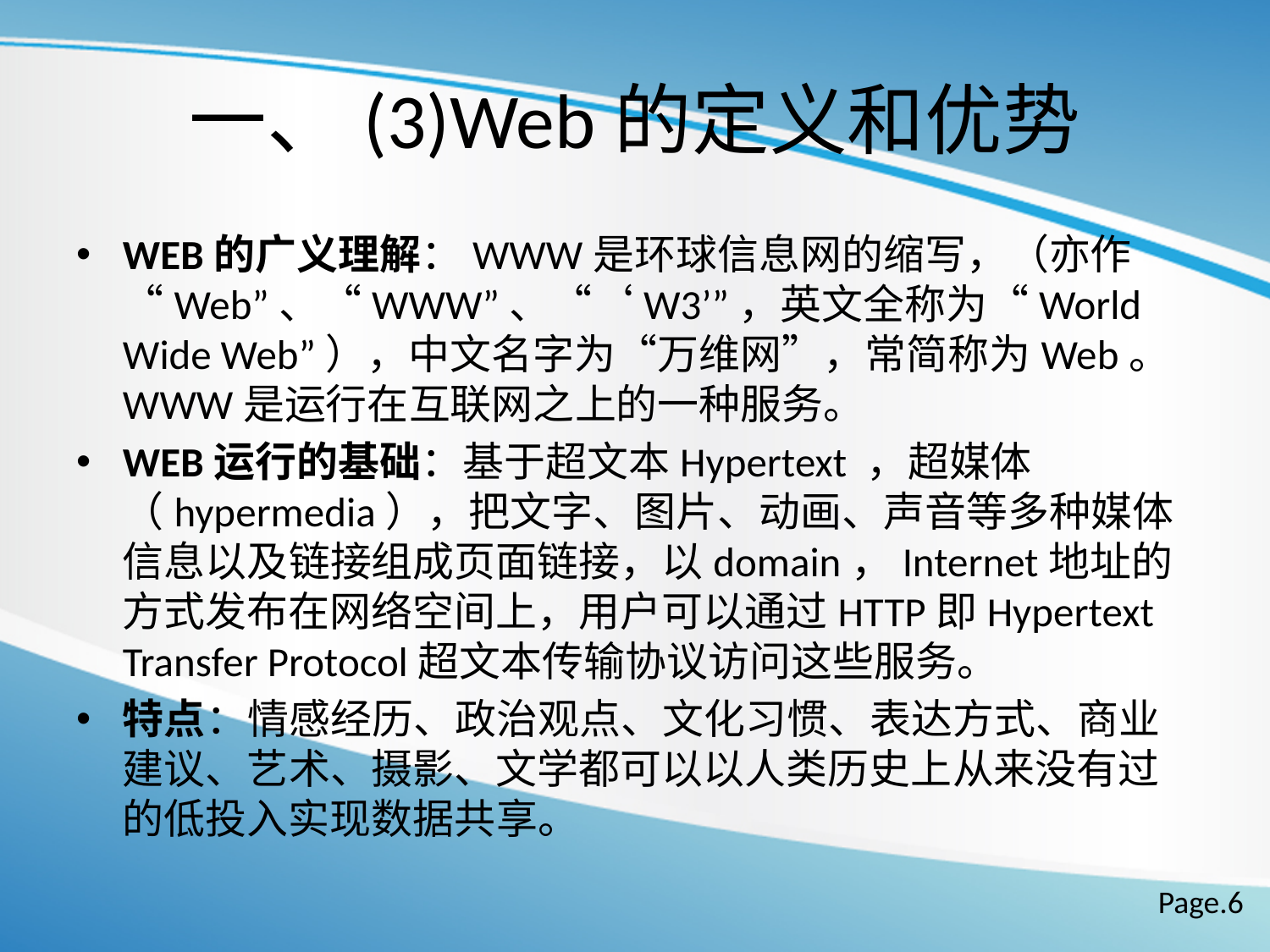

# 一、(3)Web的定义和优势
WEB的广义理解：WWW是环球信息网的缩写，（亦作“Web”、“WWW”、“‘W3’”，英文全称为“World Wide Web”），中文名字为“万维网”，常简称为Web。WWW是运行在互联网之上的一种服务。
WEB运行的基础：基于超文本Hypertext ，超媒体（hypermedia），把文字、图片、动画、声音等多种媒体信息以及链接组成页面链接，以domain，Internet地址的方式发布在网络空间上，用户可以通过HTTP即Hypertext Transfer Protocol超文本传输协议访问这些服务。
特点：情感经历、政治观点、文化习惯、表达方式、商业建议、艺术、摄影、文学都可以以人类历史上从来没有过的低投入实现数据共享。

Page.6